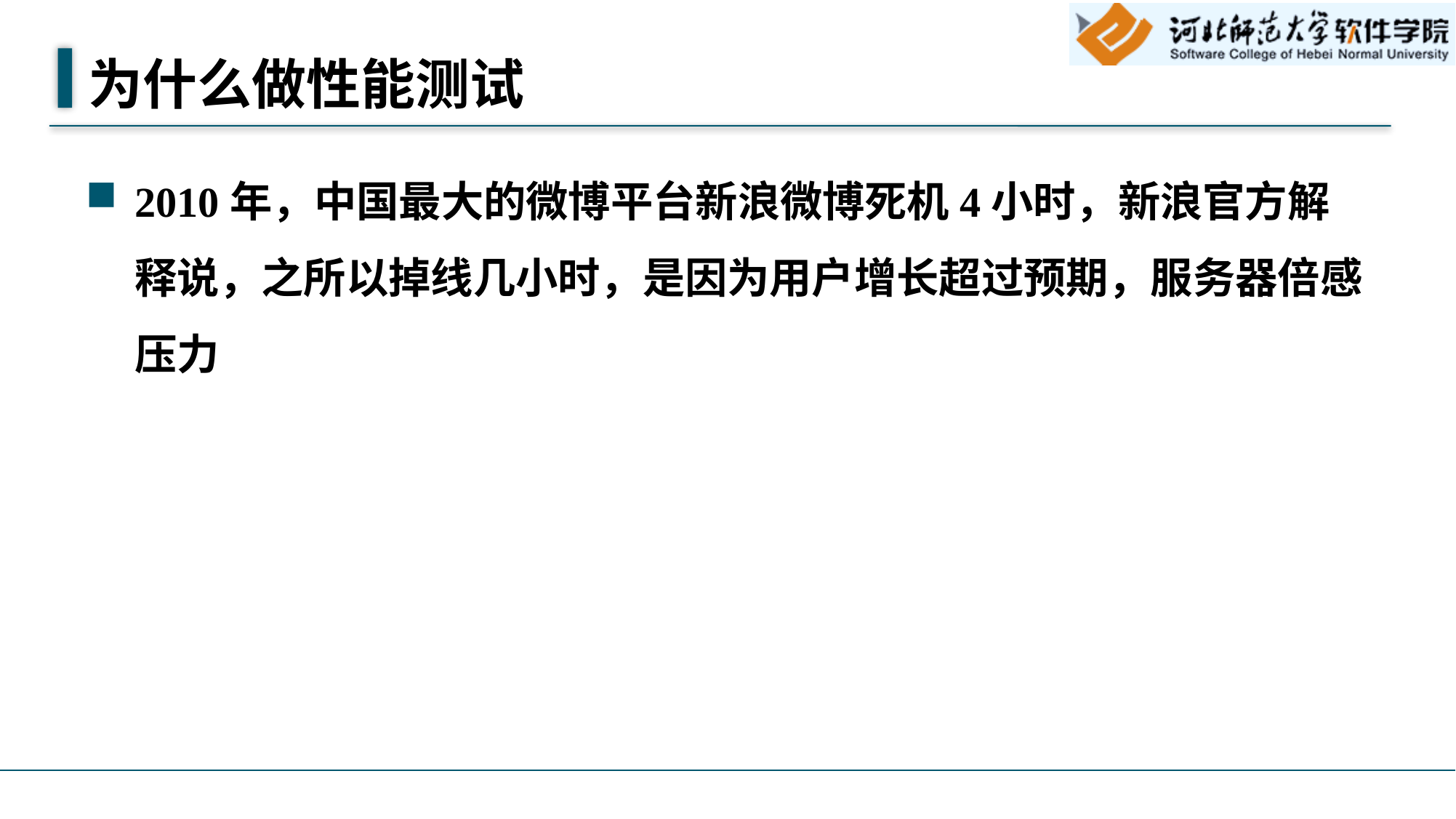

# 为什么做性能测试
2010年，中国最大的微博平台新浪微博死机4小时，新浪官方解释说，之所以掉线几小时，是因为用户增长超过预期，服务器倍感压力